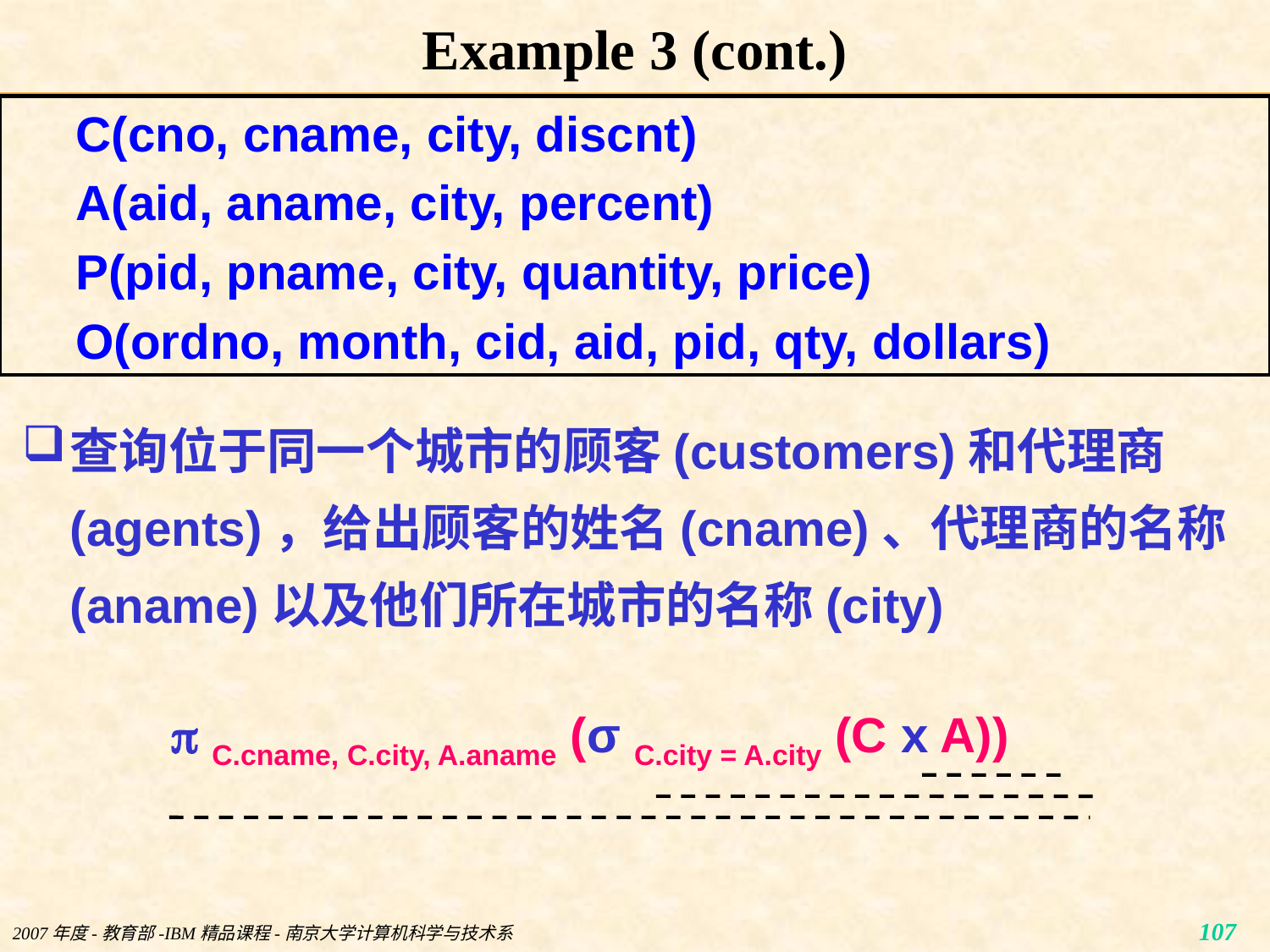

# Example 3 (cont.)
C(cno, cname, city, discnt)
A(aid, aname, city, percent)
P(pid, pname, city, quantity, price)
O(ordno, month, cid, aid, pid, qty, dollars)
查询位于同一个城市的顾客(customers)和代理商(agents)，给出顾客的姓名(cname)、代理商的名称(aname)以及他们所在城市的名称(city)
π C.cname, C.city, A.aname (σ C.city = A.city (C x A))

107
2007年度-教育部-IBM精品课程-南京大学计算机科学与技术系